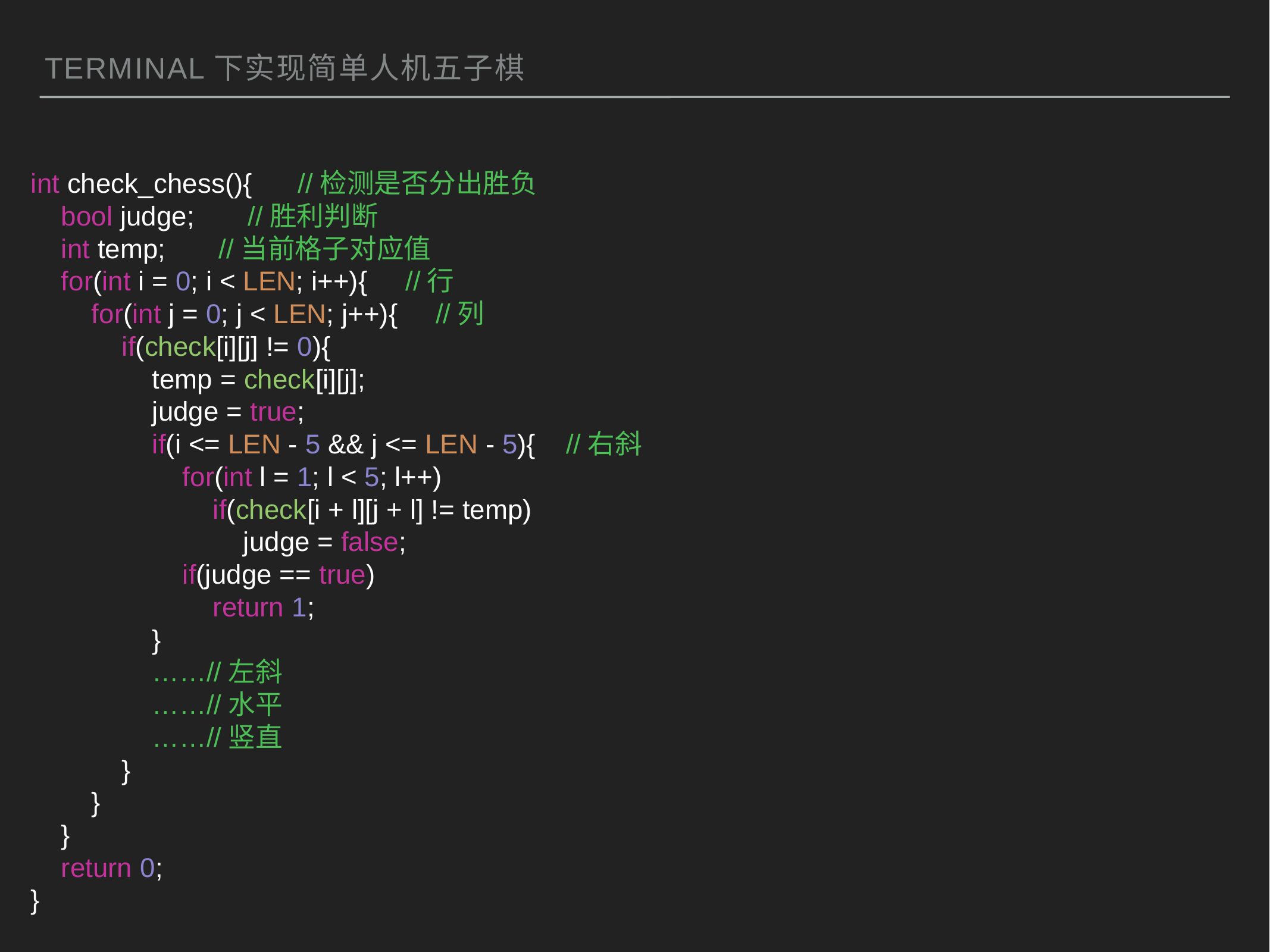

terminal下实现简单人机五子棋
int check_chess(){      //检测是否分出胜负
    bool judge;       //胜利判断
    int temp;       //当前格子对应值
    for(int i = 0; i < LEN; i++){     //行
        for(int j = 0; j < LEN; j++){     //列
            if(check[i][j] != 0){
                temp = check[i][j];
                judge = true;
                if(i <= LEN - 5 && j <= LEN - 5){    //右斜
                    for(int l = 1; l < 5; l++)
                        if(check[i + l][j + l] != temp)
                            judge = false;
                    if(judge == true)
                        return 1;
                }
                ……//左斜
                ……//水平
                ……//竖直
            }
        }
    }
    return 0;
}